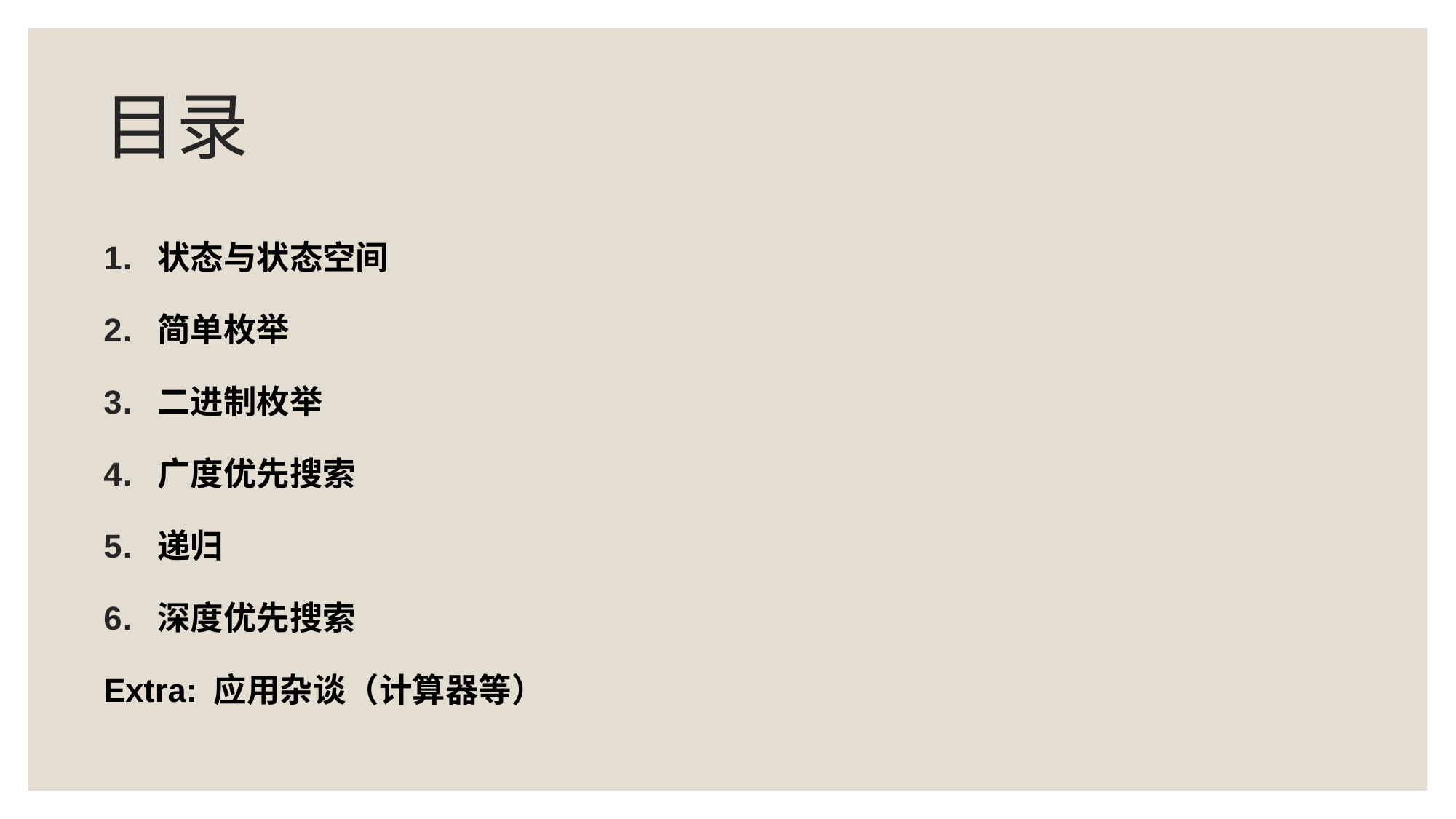

# 目录
状态与状态空间
简单枚举
二进制枚举
广度优先搜索
递归
深度优先搜索
Extra: 应用杂谈（计算器等）